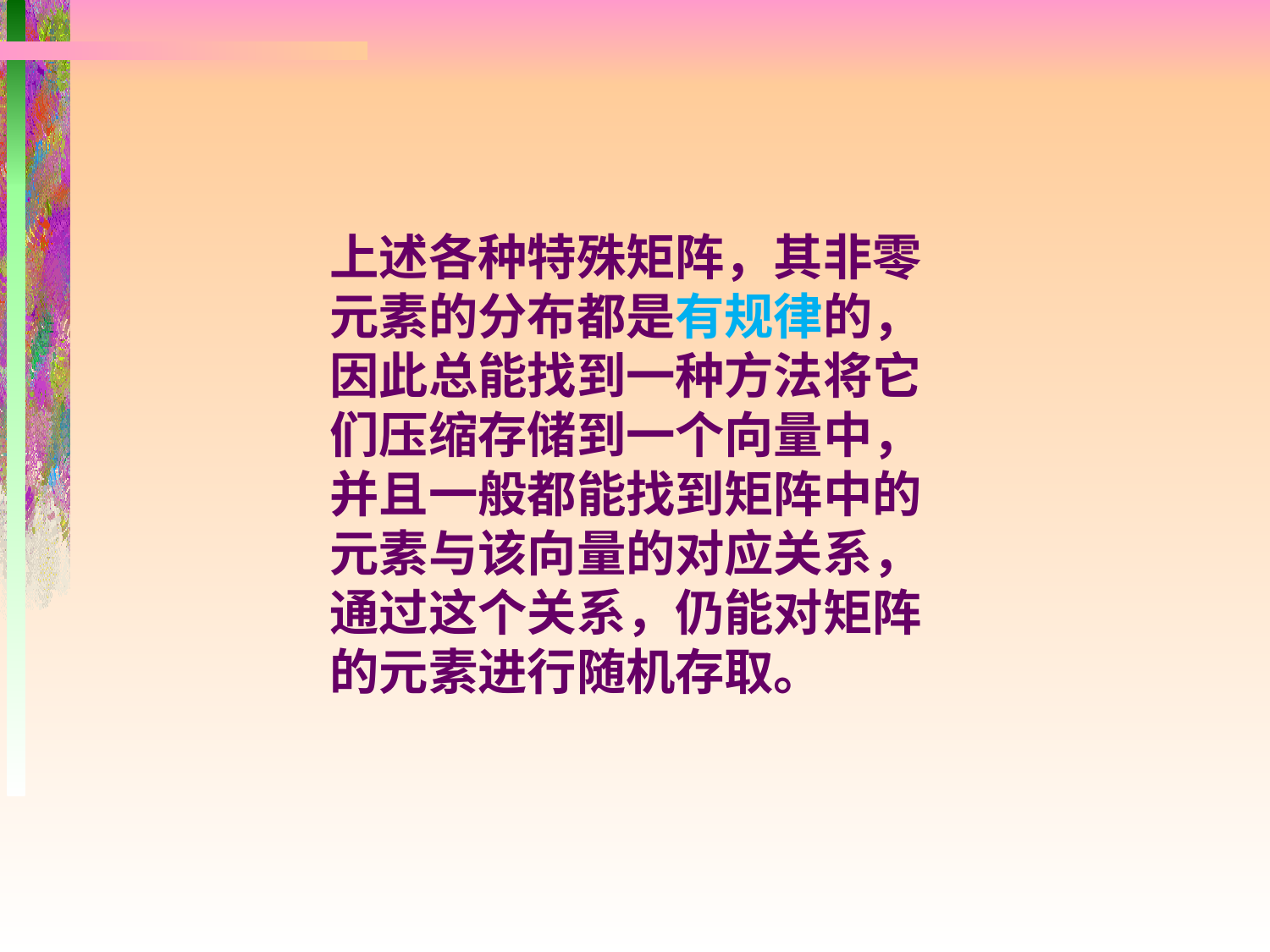

上述各种特殊矩阵，其非零元素的分布都是有规律的，因此总能找到一种方法将它们压缩存储到一个向量中，并且一般都能找到矩阵中的元素与该向量的对应关系，通过这个关系，仍能对矩阵的元素进行随机存取。